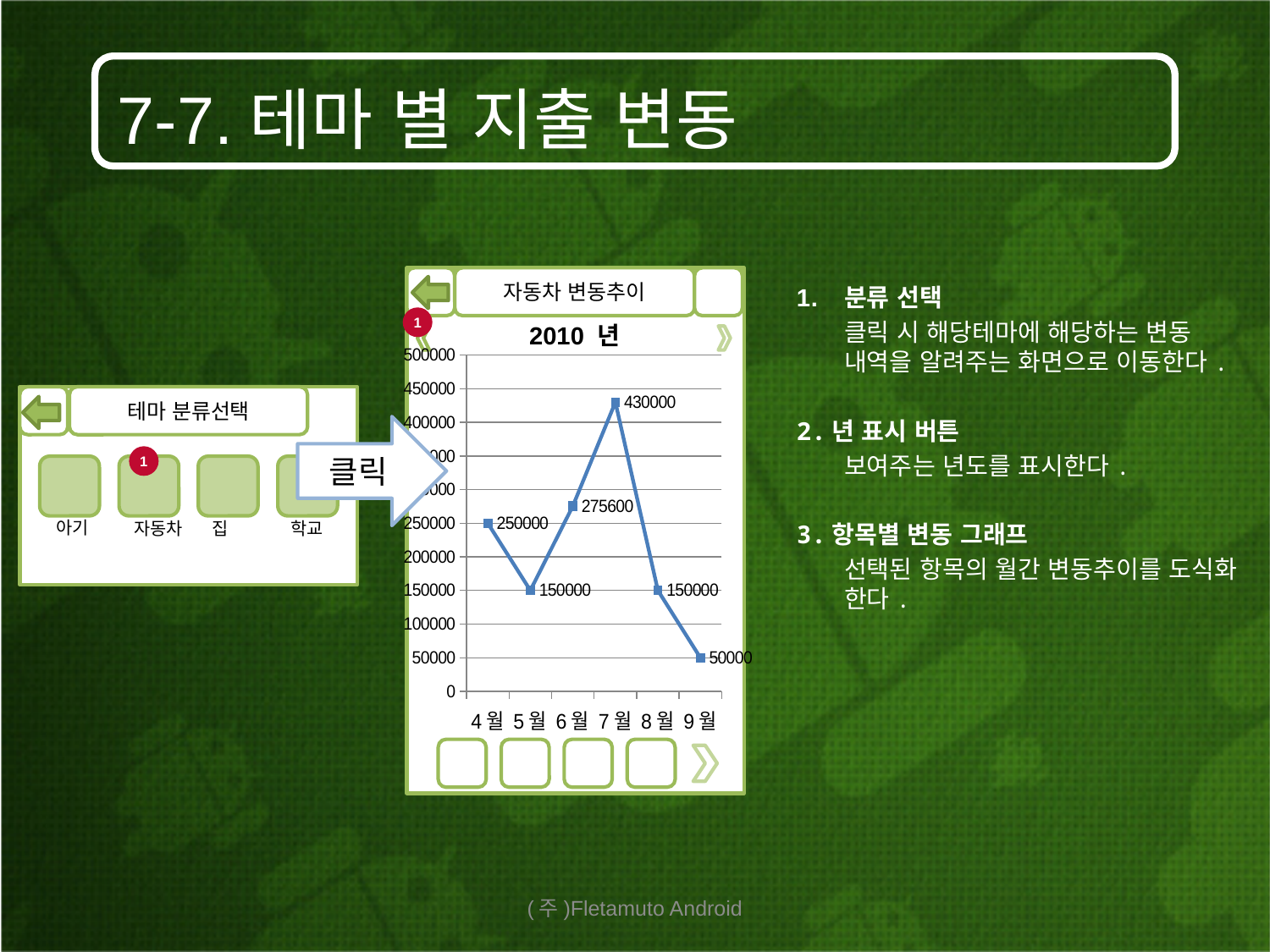

# 7-7.테마 별 지출 변동

자동차 변동추이

분류 선택
	클릭 시 해당테마에 해당하는 변동 내역을 알려주는 화면으로 이동한다.

2.년 표시 버튼
	보여주는 년도를 표시한다.

3.항목별 변동 그래프
	선택된 항목의 월간 변동추이를 도식화 한다.

1
2010 년

### Chart

| Category | 음식 |
|---|---|
| 4월 | 250000.0 |
| 5월 | 150000.0 |
| 6월 | 275600.0 |
| 7월 | 430000.0 |
| 8월 | 150000.0 |
| 9월 | 50000.0 |

테마 분류선택

클릭
1

아기
집
학교
자동차

(주)Fletamuto Android